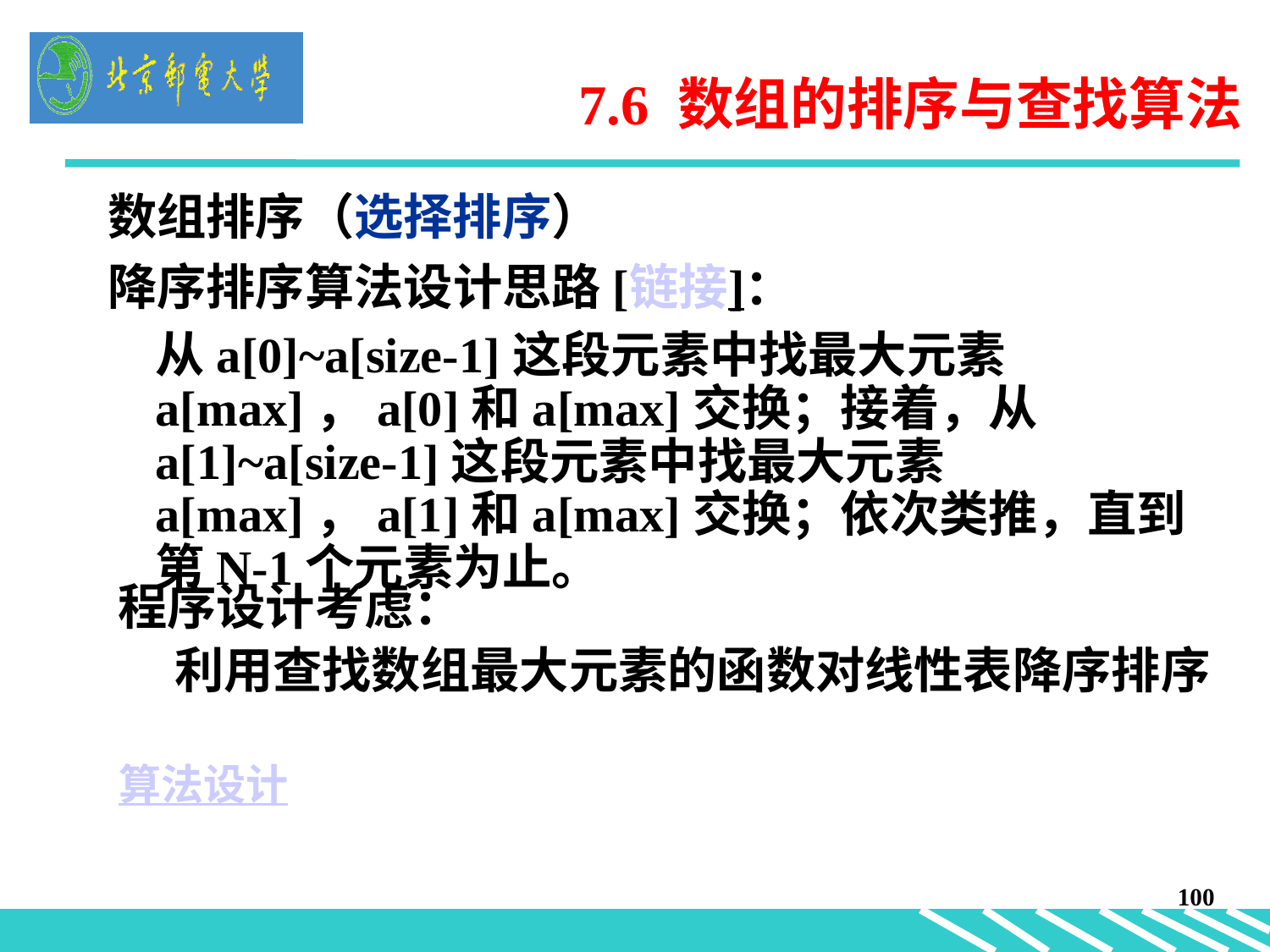

7.6 数组的排序与查找算法
数组排序（选择排序）
降序排序算法设计思路[链接]：
	从a[0]~a[size-1]这段元素中找最大元素a[max]，a[0]和a[max]交换；接着，从a[1]~a[size-1]这段元素中找最大元素a[max]，a[1]和a[max]交换；依次类推，直到第N-1个元素为止。
程序设计考虑：
    利用查找数组最大元素的函数对线性表降序排序
算法设计
100